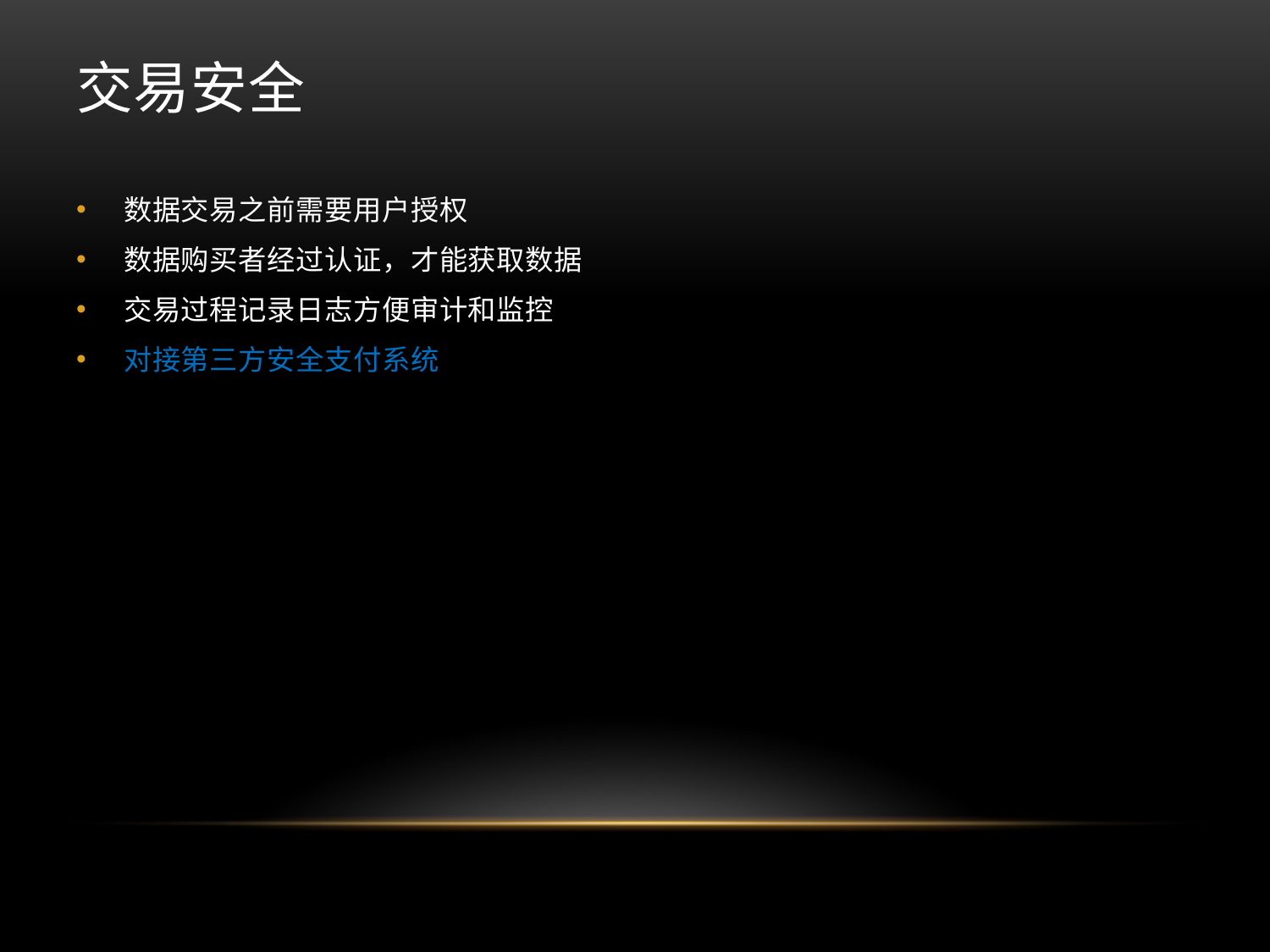

# 交易安全
数据交易之前需要用户授权
数据购买者经过认证，才能获取数据
交易过程记录日志方便审计和监控
对接第三方安全支付系统